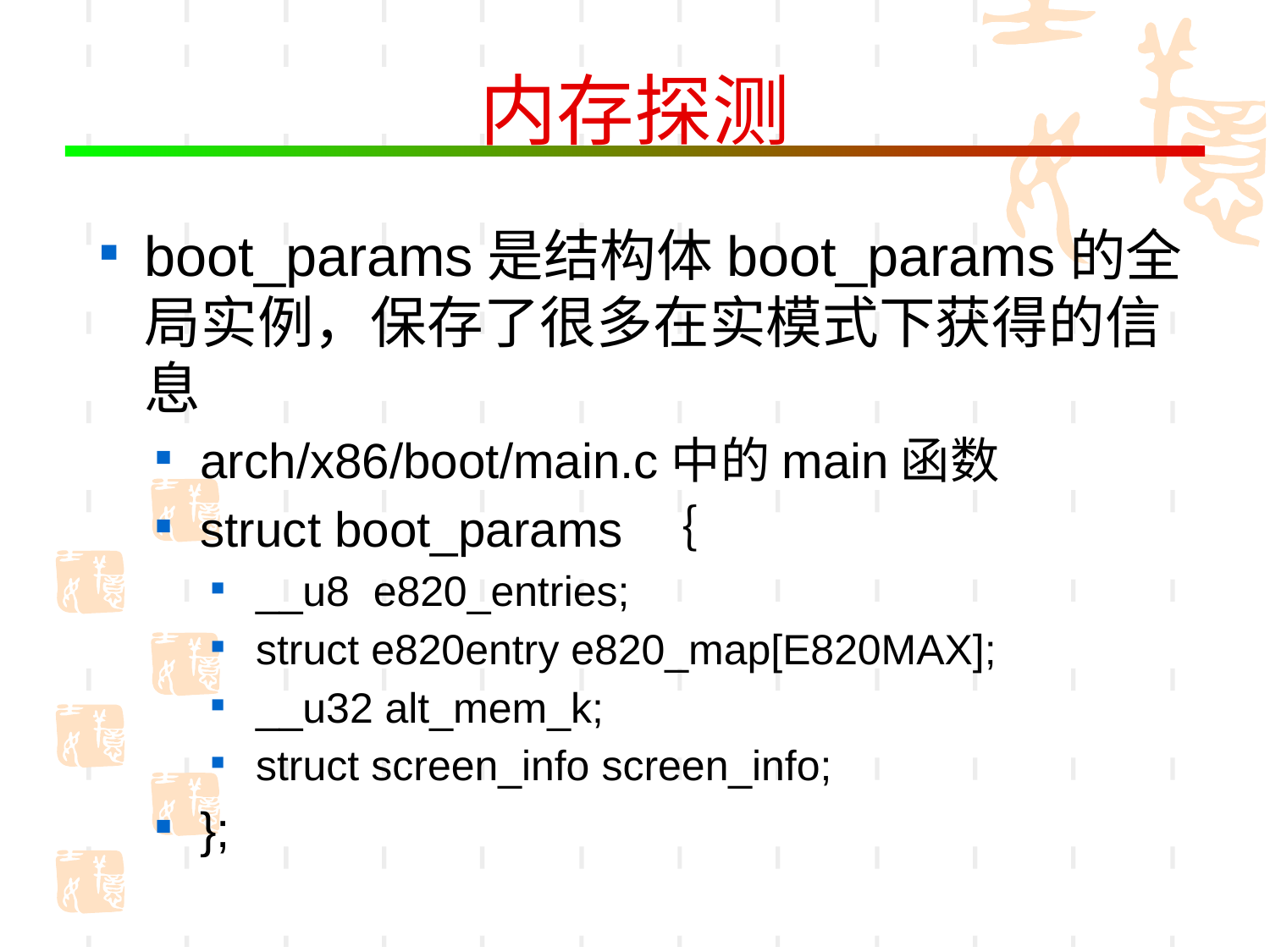

# 内存探测
boot_params是结构体boot_params的全局实例，保存了很多在实模式下获得的信息
arch/x86/boot/main.c中的main函数
struct boot_params ｛
__u8  e820_entries;
struct e820entry e820_map[E820MAX];
__u32 alt_mem_k;
struct screen_info screen_info;
};